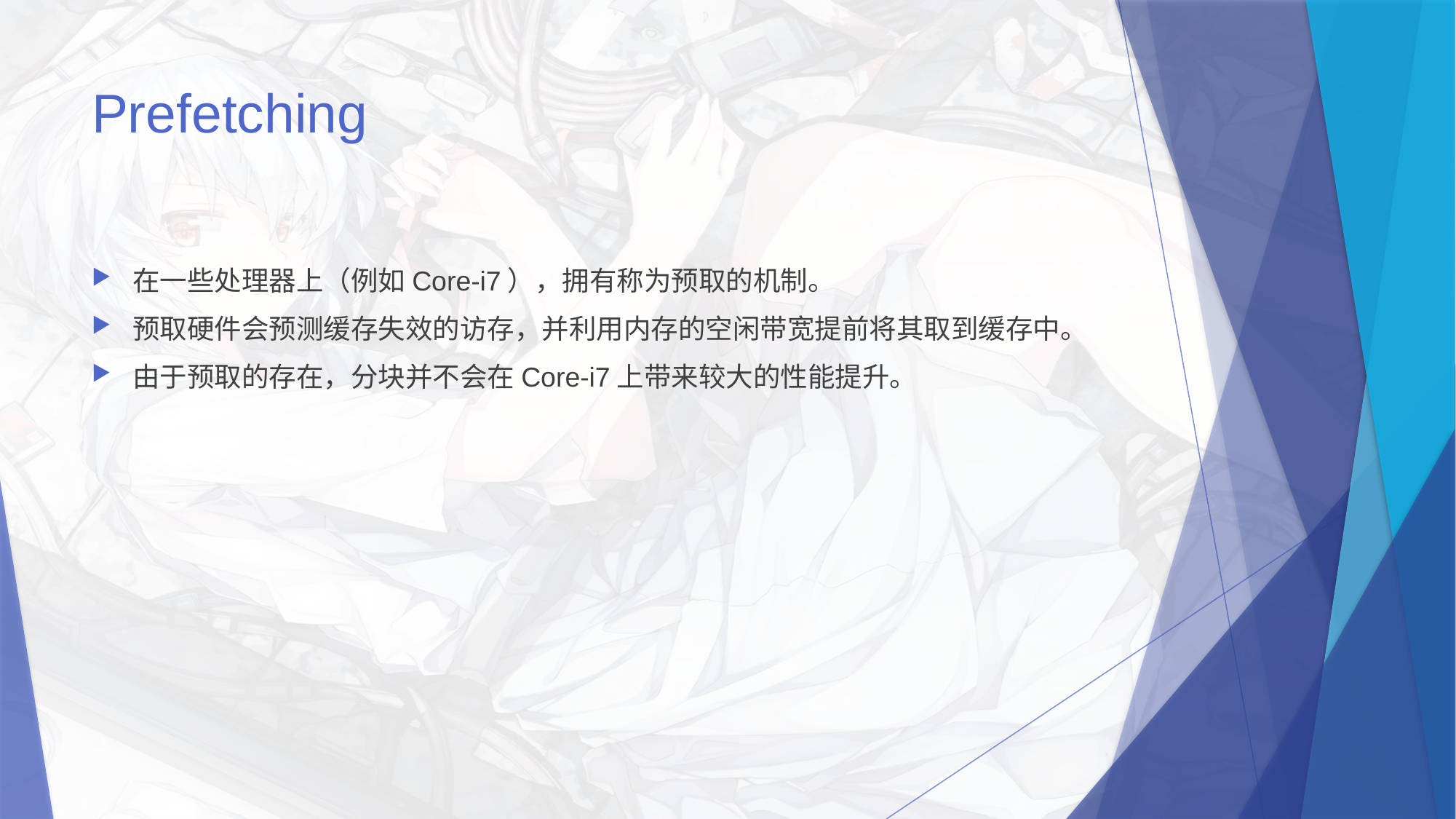

# Prefetching
在一些处理器上（例如Core-i7），拥有称为预取的机制。
预取硬件会预测缓存失效的访存，并利用内存的空闲带宽提前将其取到缓存中。
由于预取的存在，分块并不会在Core-i7上带来较大的性能提升。